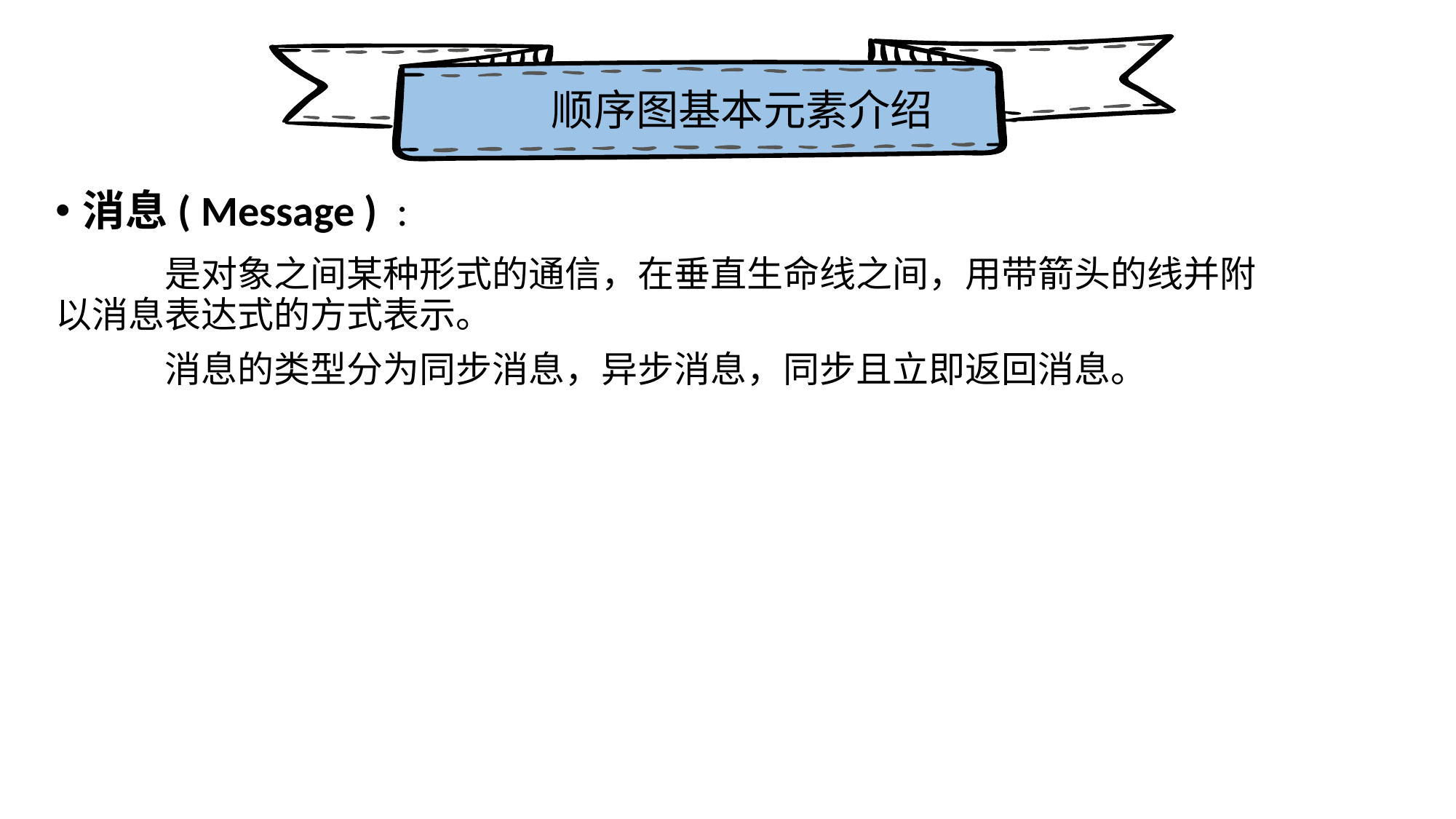

顺序图基本元素介绍
消息( Message )  :
	是对象之间某种形式的通信，在垂直生命线之间，用带箭头的线并附以消息表达式的方式表示。
	消息的类型分为同步消息，异步消息，同步且立即返回消息。